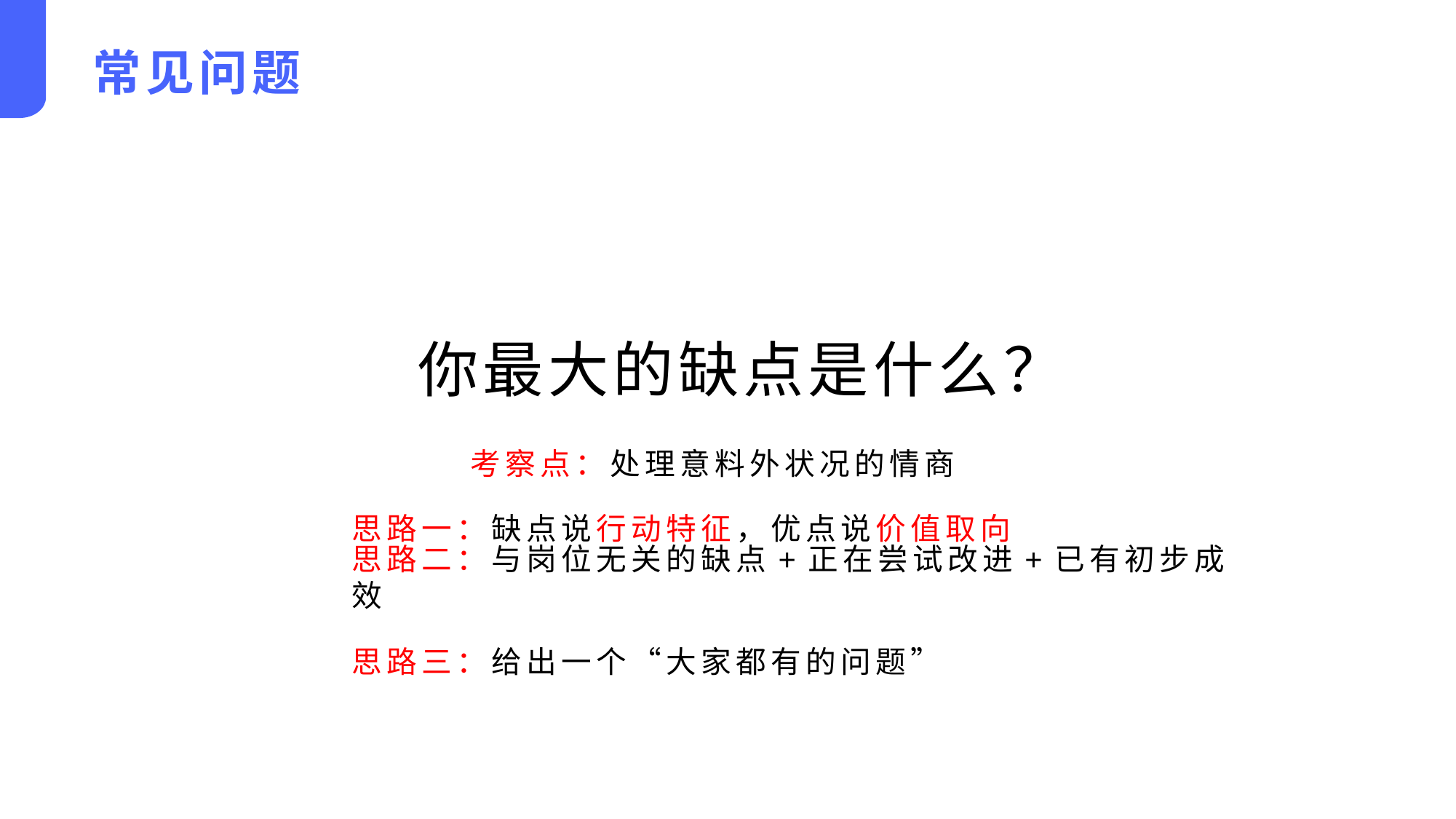

常见问题
你最大的缺点是什么？
考察点：处理意料外状况的情商
思路一：缺点说行动特征，优点说价值取向
思路二：与岗位无关的缺点+正在尝试改进+已有初步成效
思路三：给出一个“大家都有的问题”